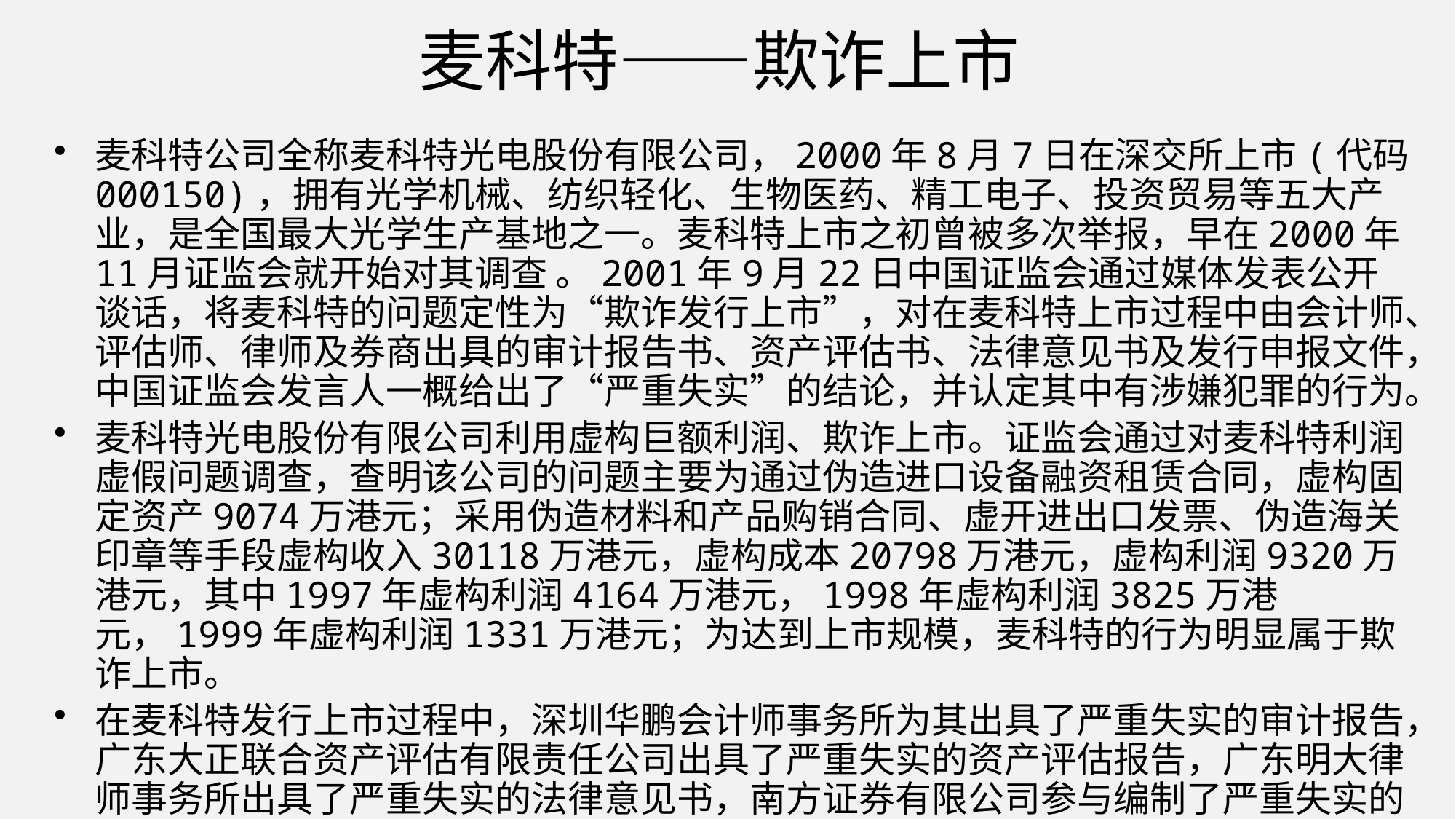

麦科特——欺诈上市
麦科特公司全称麦科特光电股份有限公司，2000年8月7日在深交所上市(代码000150)，拥有光学机械、纺织轻化、生物医药、精工电子、投资贸易等五大产业，是全国最大光学生产基地之一。麦科特上市之初曾被多次举报，早在2000年11月证监会就开始对其调查 。2001年9月22日中国证监会通过媒体发表公开谈话，将麦科特的问题定性为“欺诈发行上市”，对在麦科特上市过程中由会计师、评估师、律师及券商出具的审计报告书、资产评估书、法律意见书及发行申报文件，中国证监会发言人一概给出了“严重失实”的结论，并认定其中有涉嫌犯罪的行为。
麦科特光电股份有限公司利用虚构巨额利润、欺诈上市。证监会通过对麦科特利润虚假问题调查，查明该公司的问题主要为通过伪造进口设备融资租赁合同，虚构固定资产9074万港元；采用伪造材料和产品购销合同、虚开进出口发票、伪造海关印章等手段虚构收入30118万港元，虚构成本20798万港元，虚构利润9320万港元，其中1997年虚构利润4164万港元，1998年虚构利润3825万港元，1999年虚构利润1331万港元；为达到上市规模，麦科特的行为明显属于欺诈上市。
在麦科特发行上市过程中，深圳华鹏会计师事务所为其出具了严重失实的审计报告，广东大正联合资产评估有限责任公司出具了严重失实的资产评估报告，广东明大律师事务所出具了严重失实的法律意见书，南方证券有限公司参与编制了严重失实的发行申报文件。